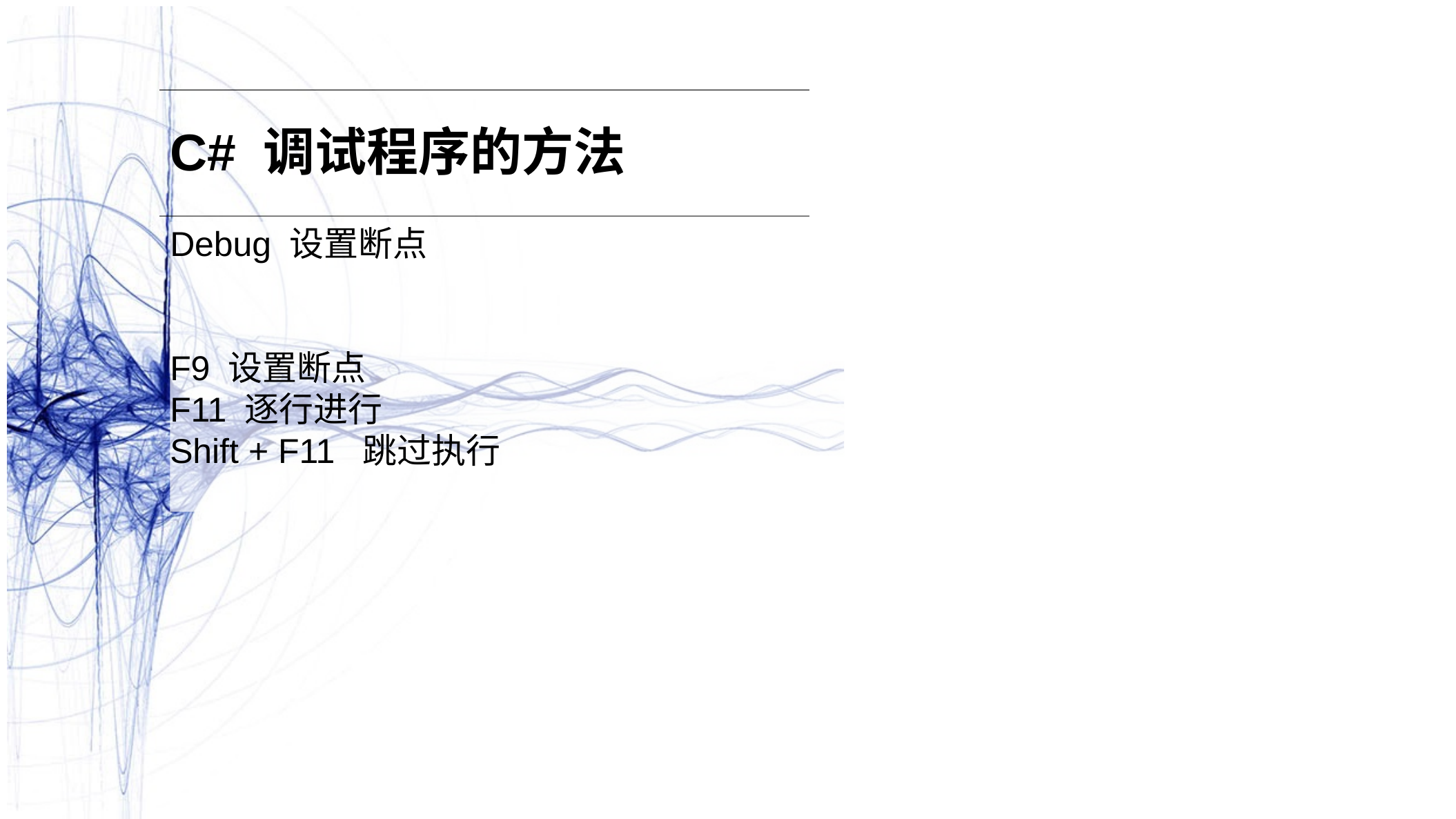

C# 调试程序的方法

Debug 设置断点

F9 设置断点
F11 逐行进行
Shift + F11  跳过执行